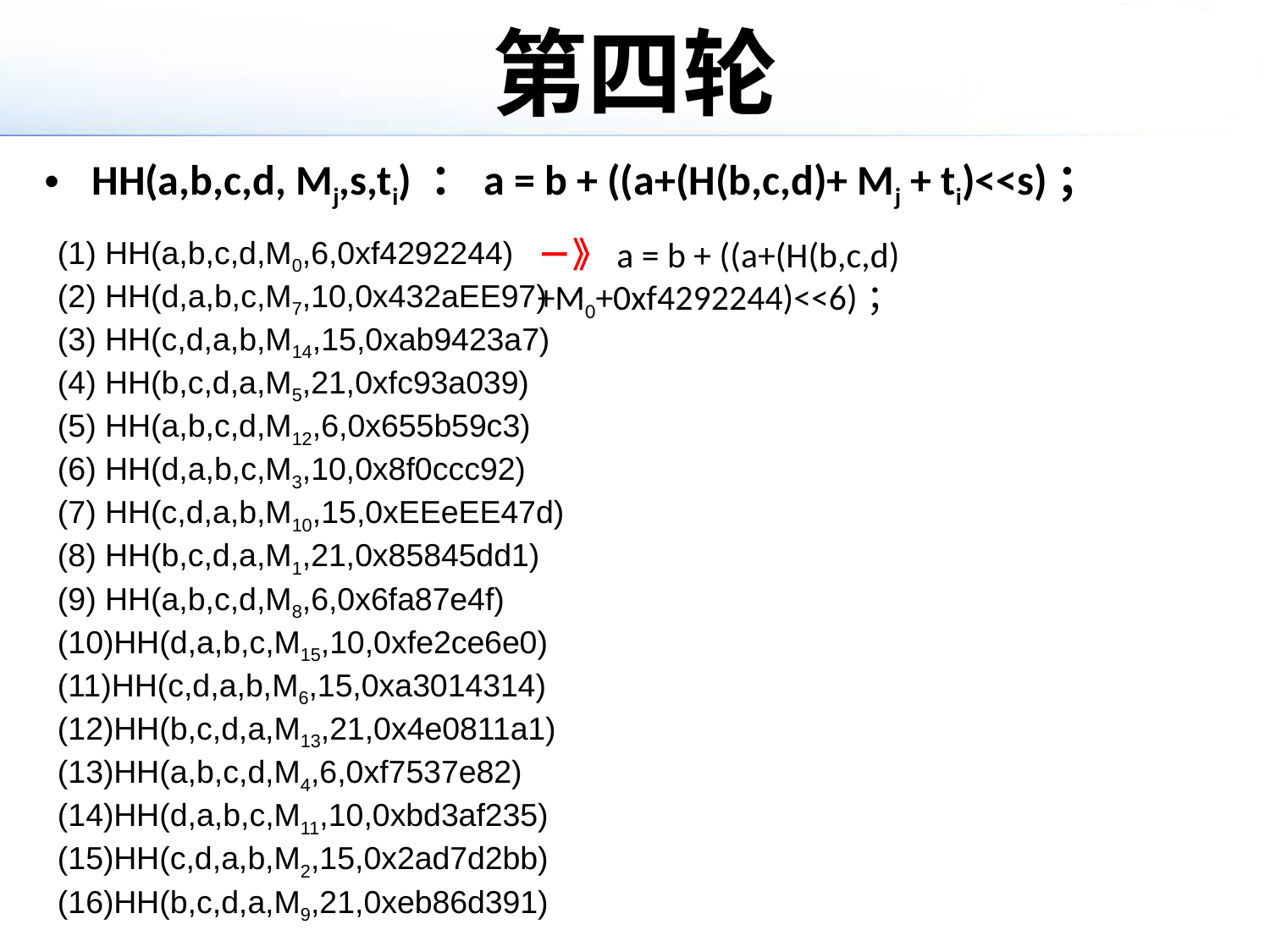

# 第四轮
HH(a,b,c,d, Mj,s,ti) ：a = b + ((a+(H(b,c,d)+ Mj + ti)<<s)；

HH(a,b,c,d,M0,6,0xf4292244)
HH(d,a,b,c,M7,10,0x432aEE97)
HH(c,d,a,b,M14,15,0xab9423a7)
HH(b,c,d,a,M5,21,0xfc93a039)
HH(a,b,c,d,M12,6,0x655b59c3)
HH(d,a,b,c,M3,10,0x8f0ccc92)
HH(c,d,a,b,M10,15,0xEEeEE47d)
HH(b,c,d,a,M1,21,0x85845dd1)
HH(a,b,c,d,M8,6,0x6fa87e4f)
HH(d,a,b,c,M15,10,0xfe2ce6e0)
HH(c,d,a,b,M6,15,0xa3014314)
HH(b,c,d,a,M13,21,0x4e0811a1)
HH(a,b,c,d,M4,6,0xf7537e82)
HH(d,a,b,c,M11,10,0xbd3af235)
HH(c,d,a,b,M2,15,0x2ad7d2bb)
HH(b,c,d,a,M9,21,0xeb86d391)
－》a = b + ((a+(H(b,c,d)+M0+0xf4292244)<<6)；